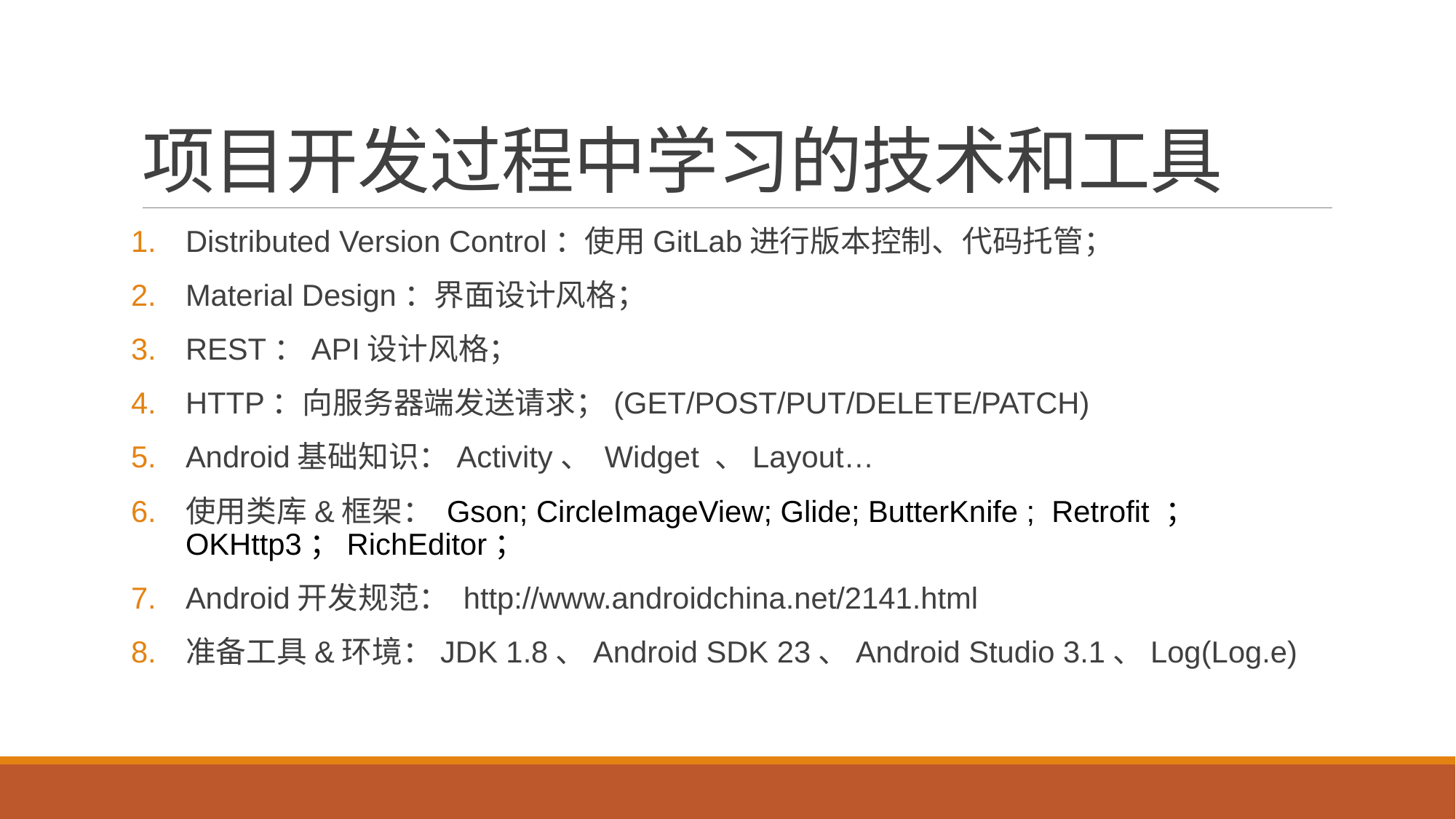

# 项目开发过程中学习的技术和工具
Distributed Version Control：使用GitLab进行版本控制、代码托管；
Material Design：界面设计风格；
REST：API设计风格；
HTTP：向服务器端发送请求；(GET/POST/PUT/DELETE/PATCH)
Android基础知识：Activity、 Widget 、Layout…
使用类库&框架： Gson; CircleImageView; Glide; ButterKnife ;  Retrofit ；OKHttp3；RichEditor；
Android开发规范： http://www.androidchina.net/2141.html
准备工具&环境：JDK 1.8、Android SDK 23、Android Studio 3.1、Log(Log.e)